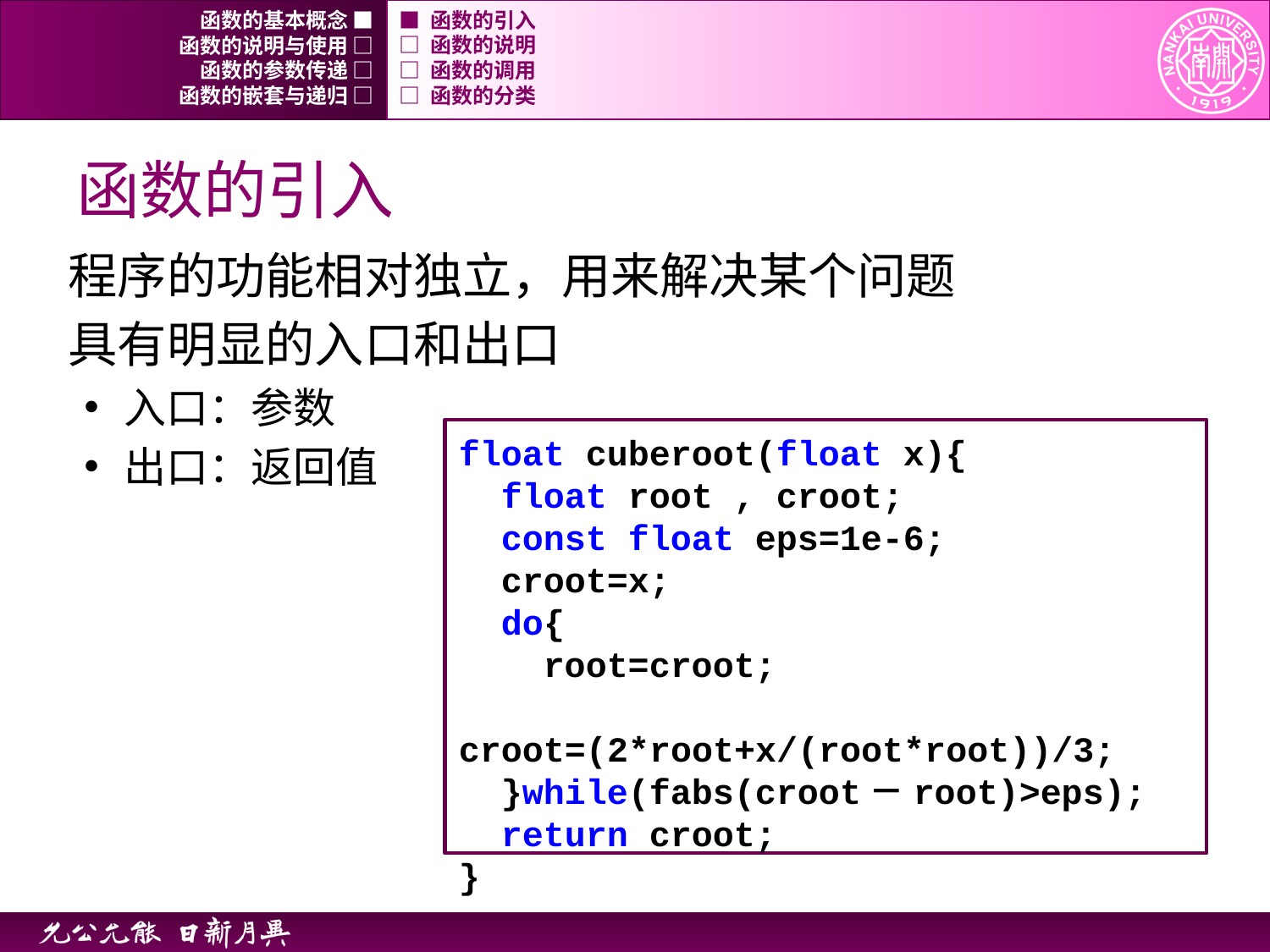

函数的基本概念 ■
■ 函数的引入
函数的说明与使用 □
□ 函数的说明
函数的参数传递 □
□ 函数的调用
函数的嵌套与递归 □
□ 函数的分类
# 函数的引入
程序的功能相对独立，用来解决某个问题
具有明显的入口和出口
入口：参数
出口：返回值

float cuberoot(float x){
  float root , croot;
  const float eps=1e-6;
  croot=x;
  do{
    root=croot;
    croot=(2*root+x/(root*root))/3;
  }while(fabs(croot－root)>eps);
  return croot;
}